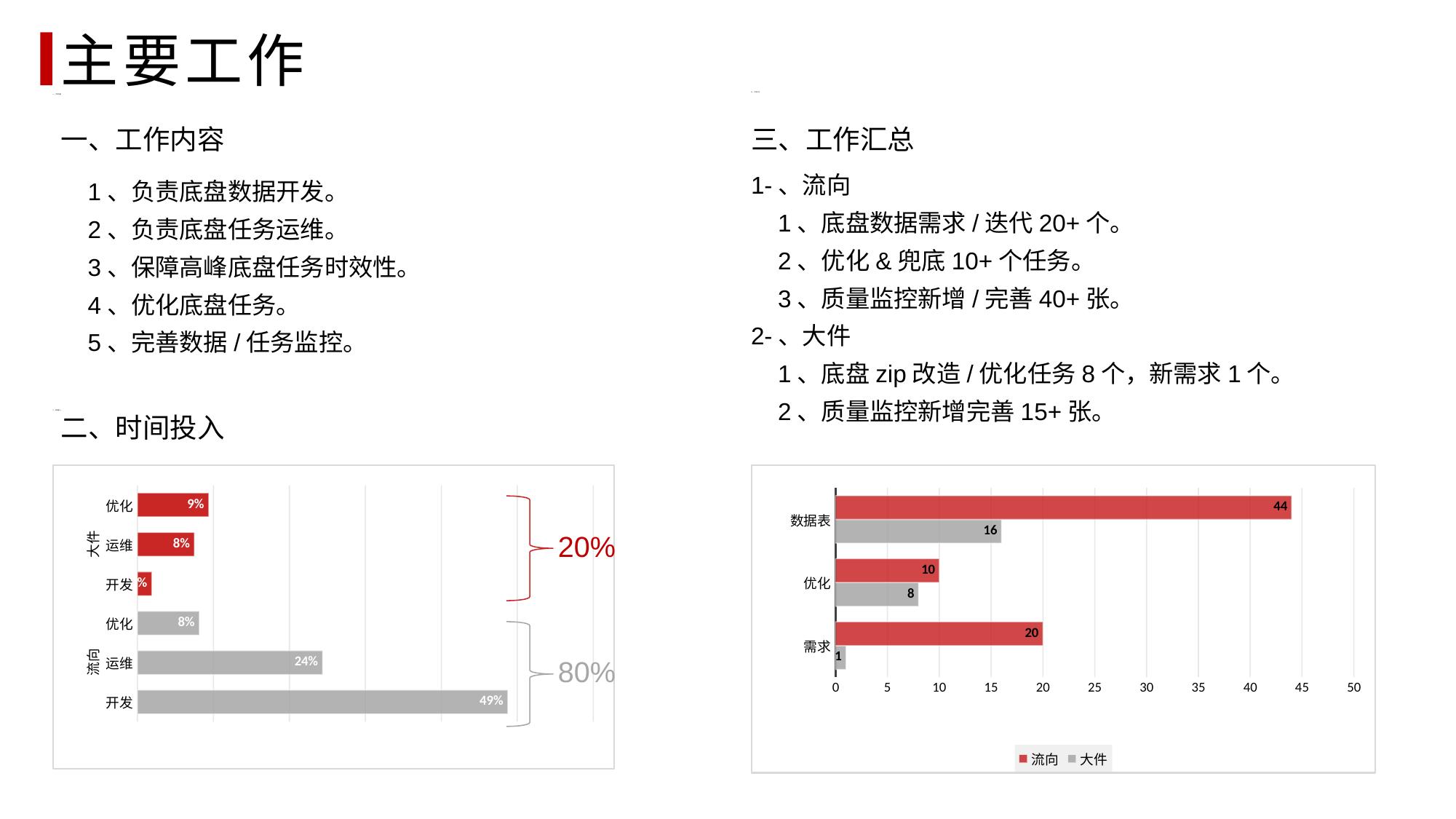

主要工作

三、工作汇总
一、工作内容
一、工作内容
三、工作汇总
1-、流向
    1、底盘数据需求/迭代20+个。
    2、优化&兜底10+个任务。
    3、质量监控新增/完善40+张。
2-、大件
    1、底盘zip改造/优化任务8个，新需求1个。
    2、质量监控新增完善15+张。

    1、负责底盘数据开发。
    2、负责底盘任务运维。
    3、保障高峰底盘任务时效性。
    4、优化底盘任务。
    5、完善数据/任务监控。

二、时间投入
二、时间投入

### Chart

| Category | 大件 | 流向 |
|---|---|---|
| 需求 | 1.0 | 20.0 |
| 优化 | 8.0 | 10.0 |
| 数据表 | 16.0 | 44.0 |

### Chart

| Category | 占比 |
|---|---|
| 开发 | 0.4875 |
| 运维 | 0.2438 |
| 优化 | 0.0813 |
| 开发 | 0.0188 |
| 运维 | 0.075 |
| 优化 | 0.0938 |
20%
20%

80%